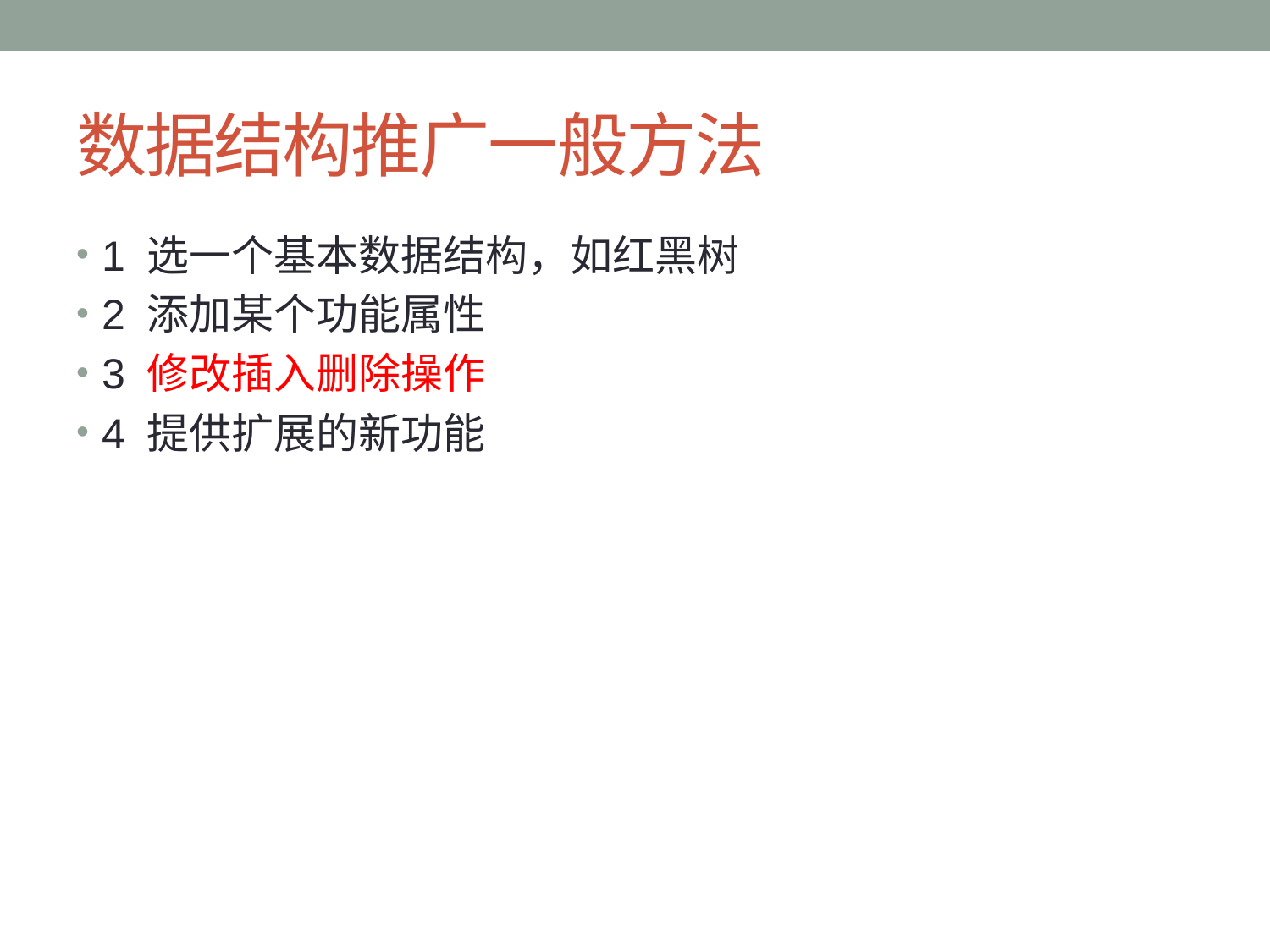

# 数据结构推广一般方法
1 选一个基本数据结构，如红黑树
2 添加某个功能属性
3 修改插入删除操作
4 提供扩展的新功能